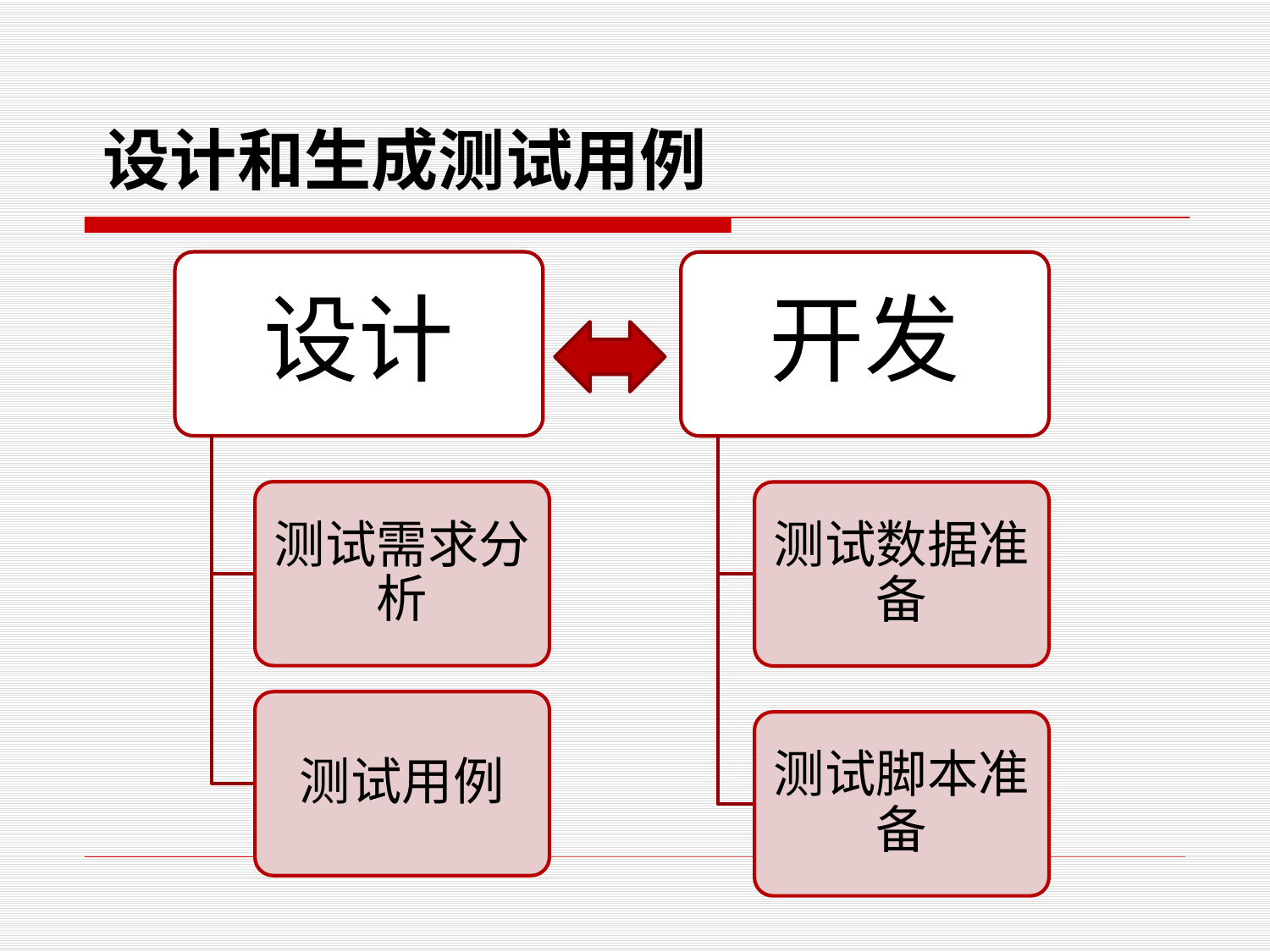

# 设计和生成测试用例
设计
开发

测试需求分析
测试数据准备
测试用例
测试脚本准备